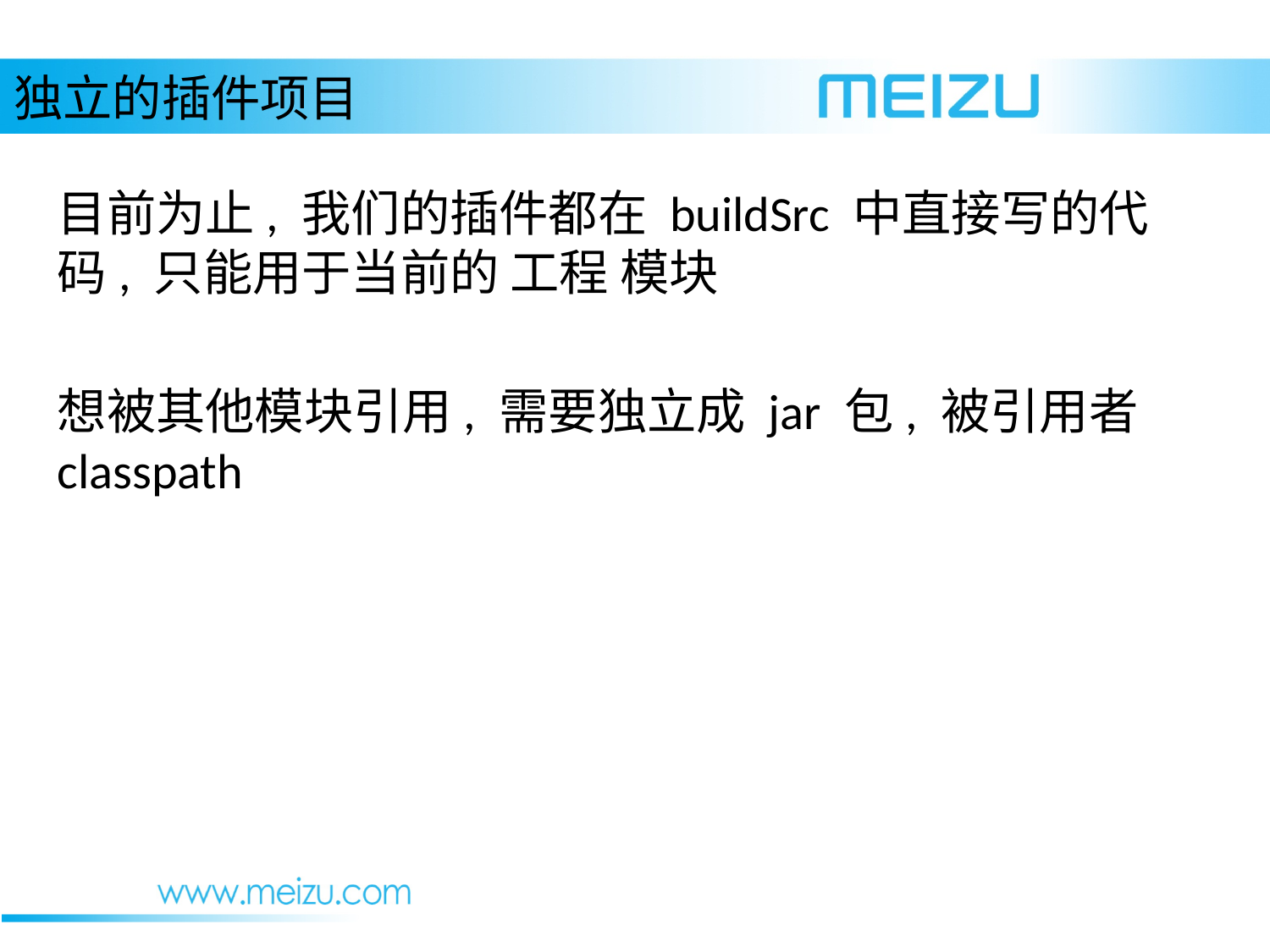

独立的插件项目
目前为止, 我们的插件都在 buildSrc 中直接写的代码, 只能用于当前的 工程 模块

想被其他模块引用, 需要独立成 jar 包, 被引用者 classpath